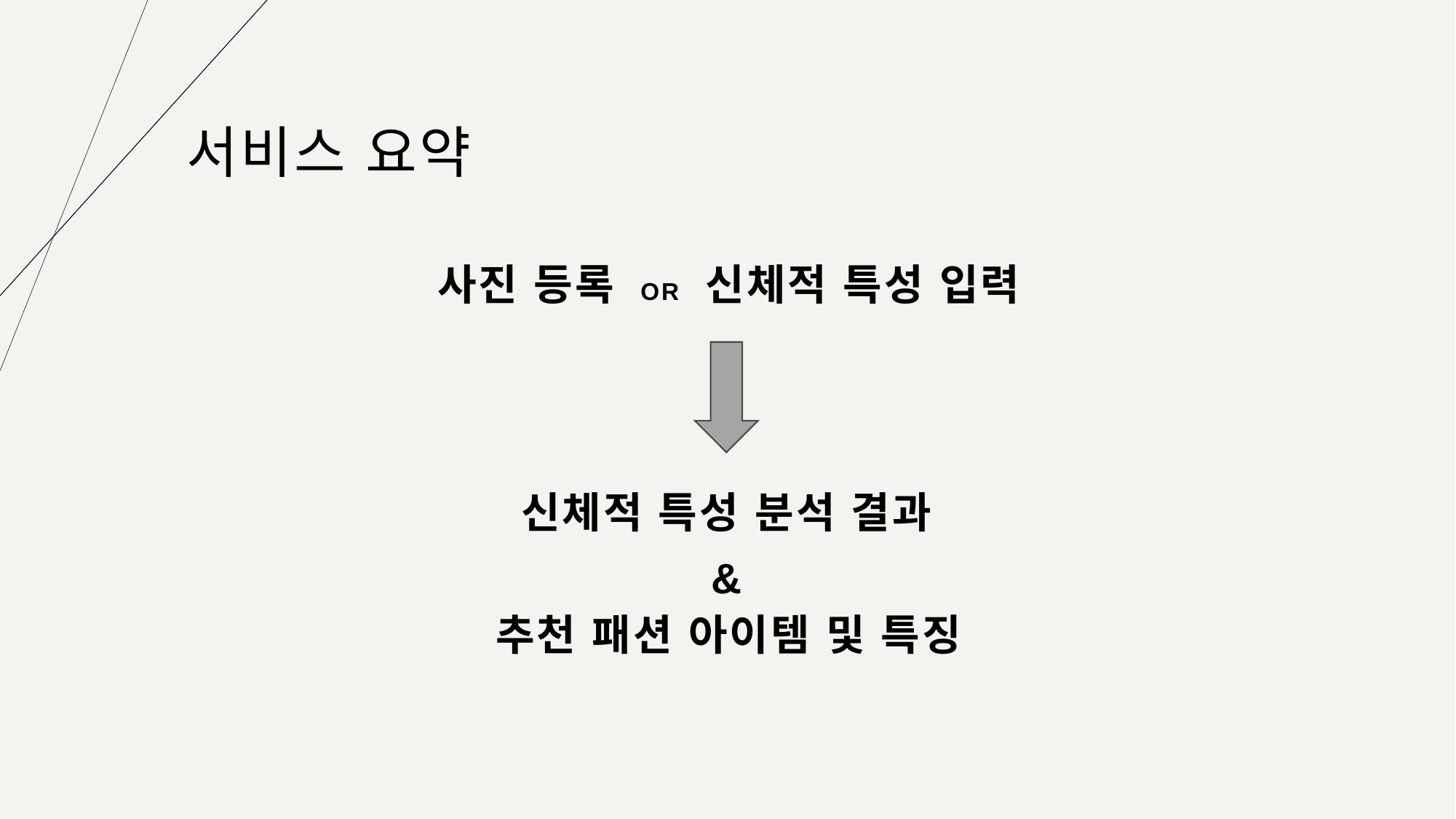

# 서비스 요약
사진 등록 or 신체적 특성 입력

신체적 특성 분석 결과
&
추천 패션 아이템 및 특징